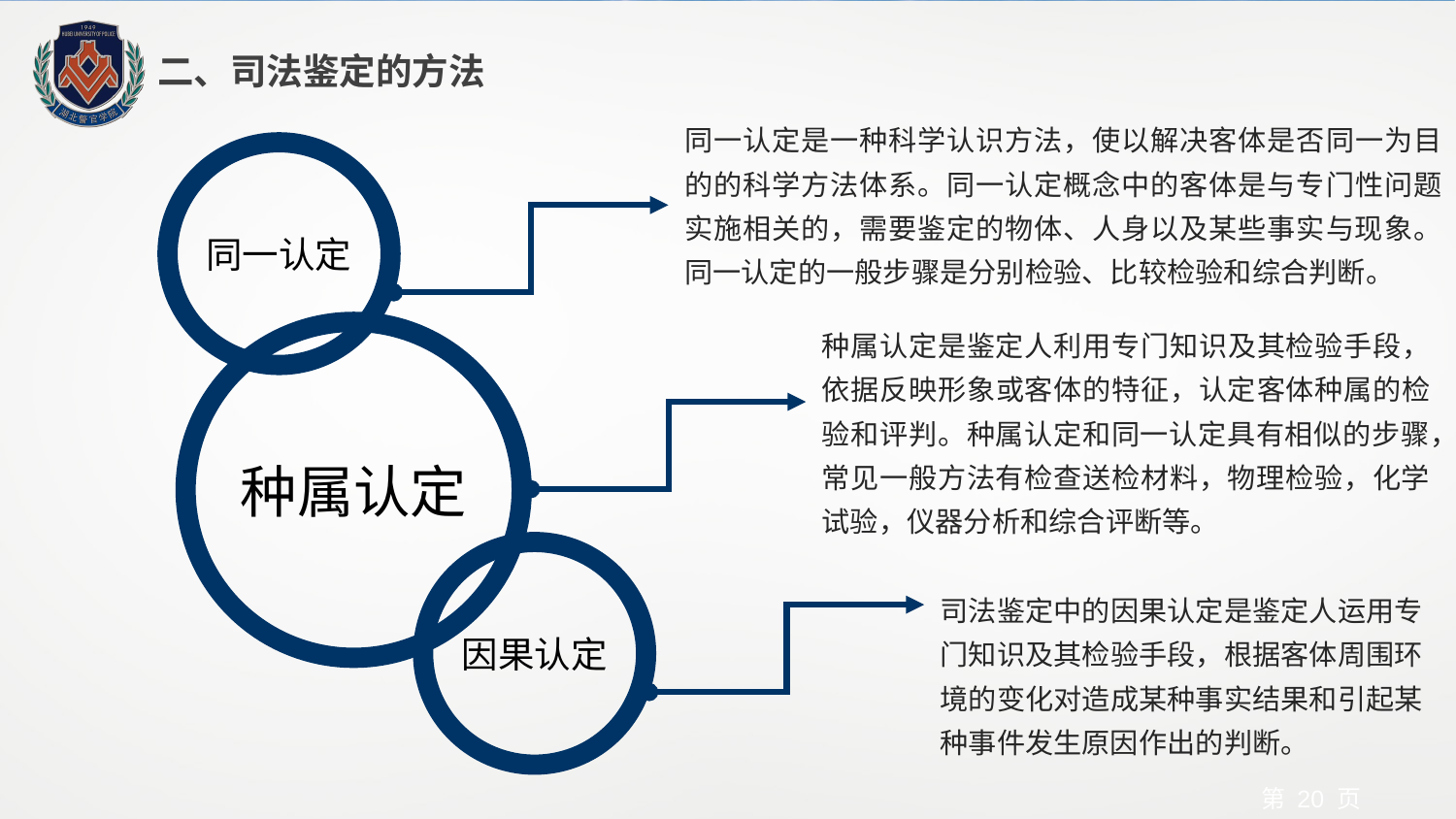

二、司法鉴定的方法
同一认定是一种科学认识方法，使以解决客体是否同一为目的的科学方法体系。同一认定概念中的客体是与专门性问题实施相关的，需要鉴定的物体、人身以及某些事实与现象。同一认定的一般步骤是分别检验、比较检验和综合判断。
同一认定
种属认定
种属认定是鉴定人利用专门知识及其检验手段，依据反映形象或客体的特征，认定客体种属的检验和评判。种属认定和同一认定具有相似的步骤，常见一般方法有检查送检材料，物理检验，化学试验，仪器分析和综合评断等。
因果认定
司法鉴定中的因果认定是鉴定人运用专门知识及其检验手段，根据客体周围环境的变化对造成某种事实结果和引起某种事件发生原因作出的判断。